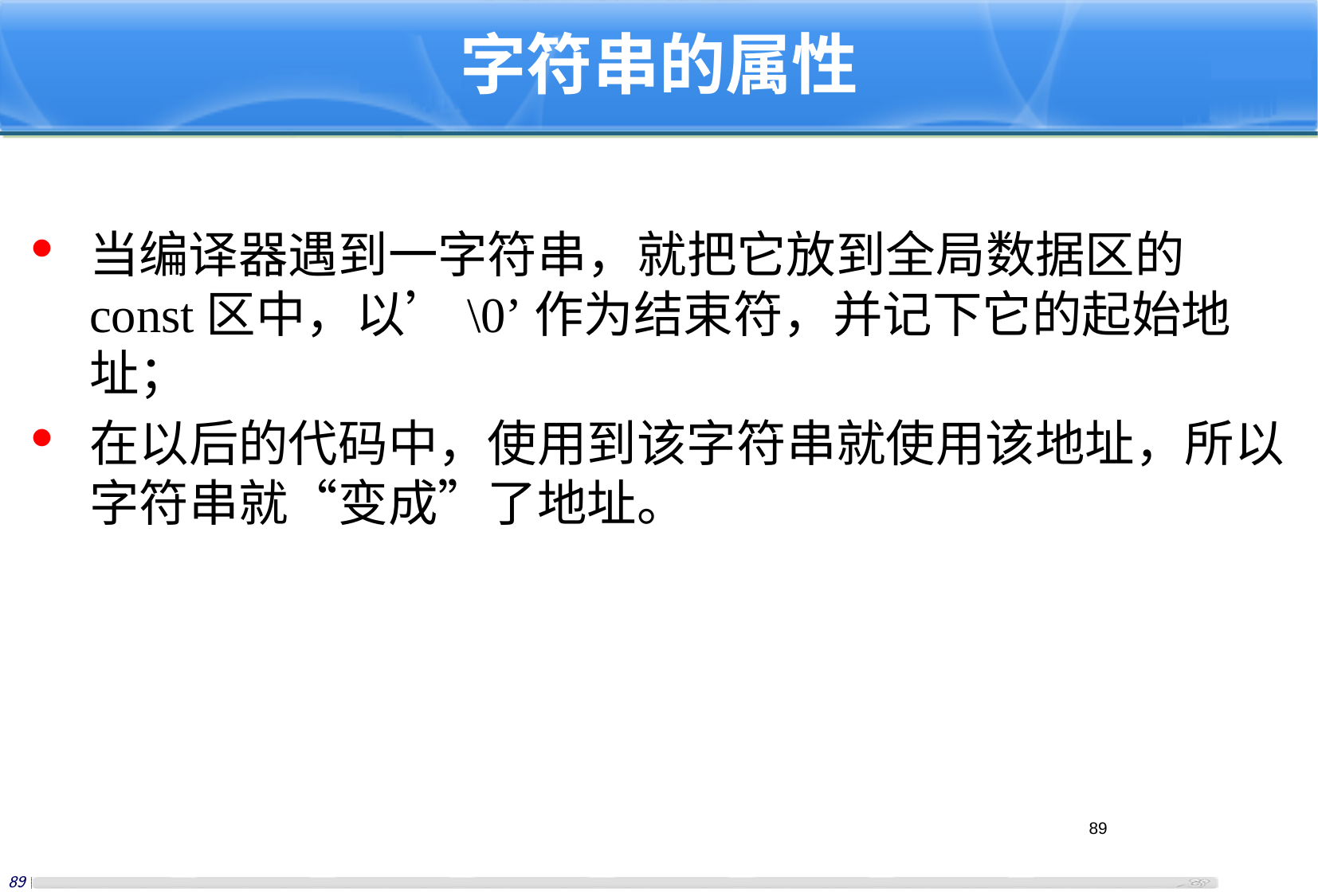

字符串的属性

当编译器遇到一字符串，就把它放到全局数据区的const区中，以’\0’作为结束符，并记下它的起始地址；
在以后的代码中，使用到该字符串就使用该地址，所以字符串就“变成”了地址。

89